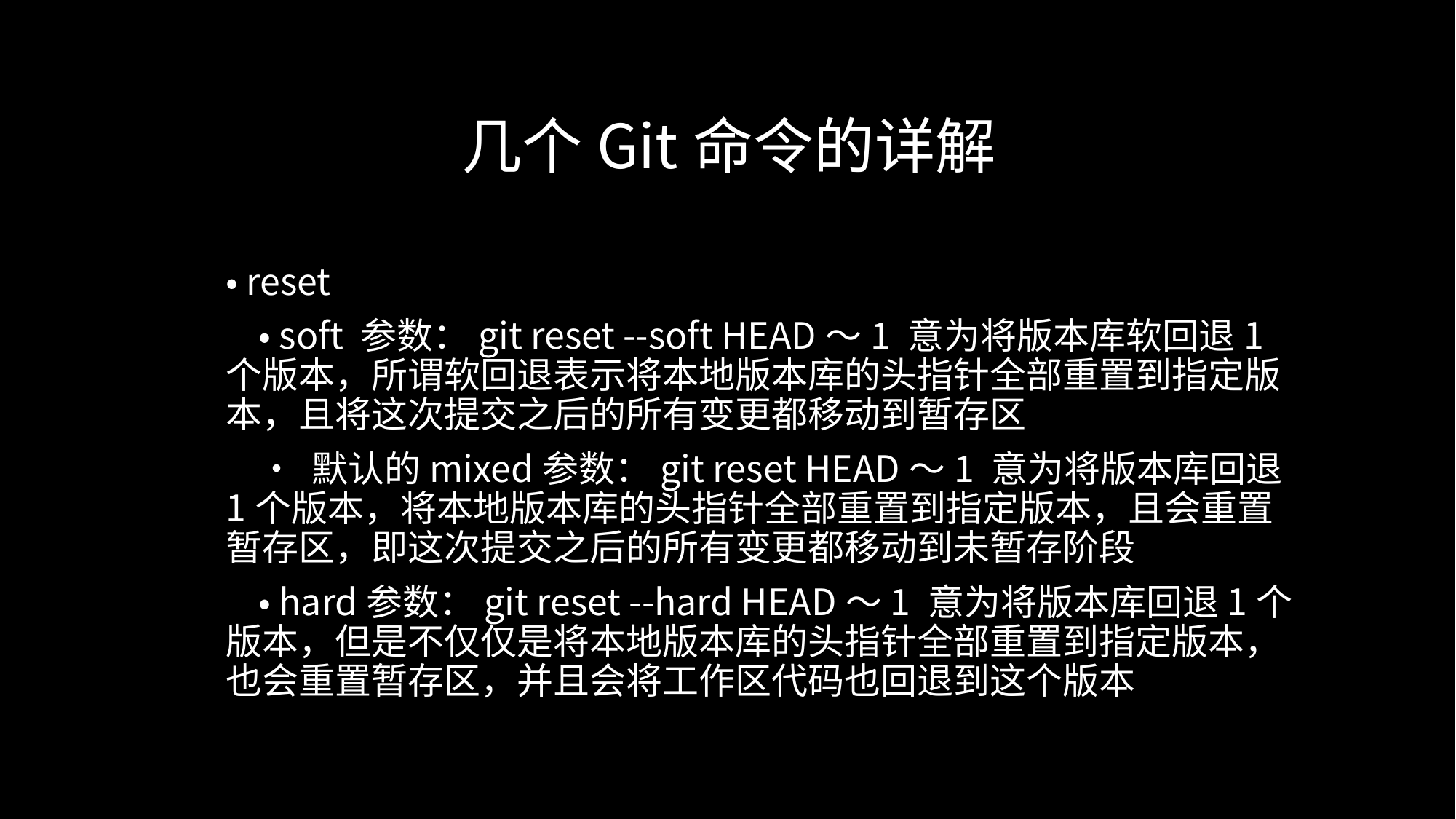

# 几个Git命令的详解

• reset
    • soft 参数：git reset --soft HEAD～1 意为将版本库软回退1个版本，所谓软回退表示将本地版本库的头指针全部重置到指定版本，且将这次提交之后的所有变更都移动到暂存区
    • 默认的mixed参数：git reset HEAD～1 意为将版本库回退1个版本，将本地版本库的头指针全部重置到指定版本，且会重置暂存区，即这次提交之后的所有变更都移动到未暂存阶段
    • hard参数：git reset --hard HEAD～1 意为将版本库回退1个版本，但是不仅仅是将本地版本库的头指针全部重置到指定版本，也会重置暂存区，并且会将工作区代码也回退到这个版本